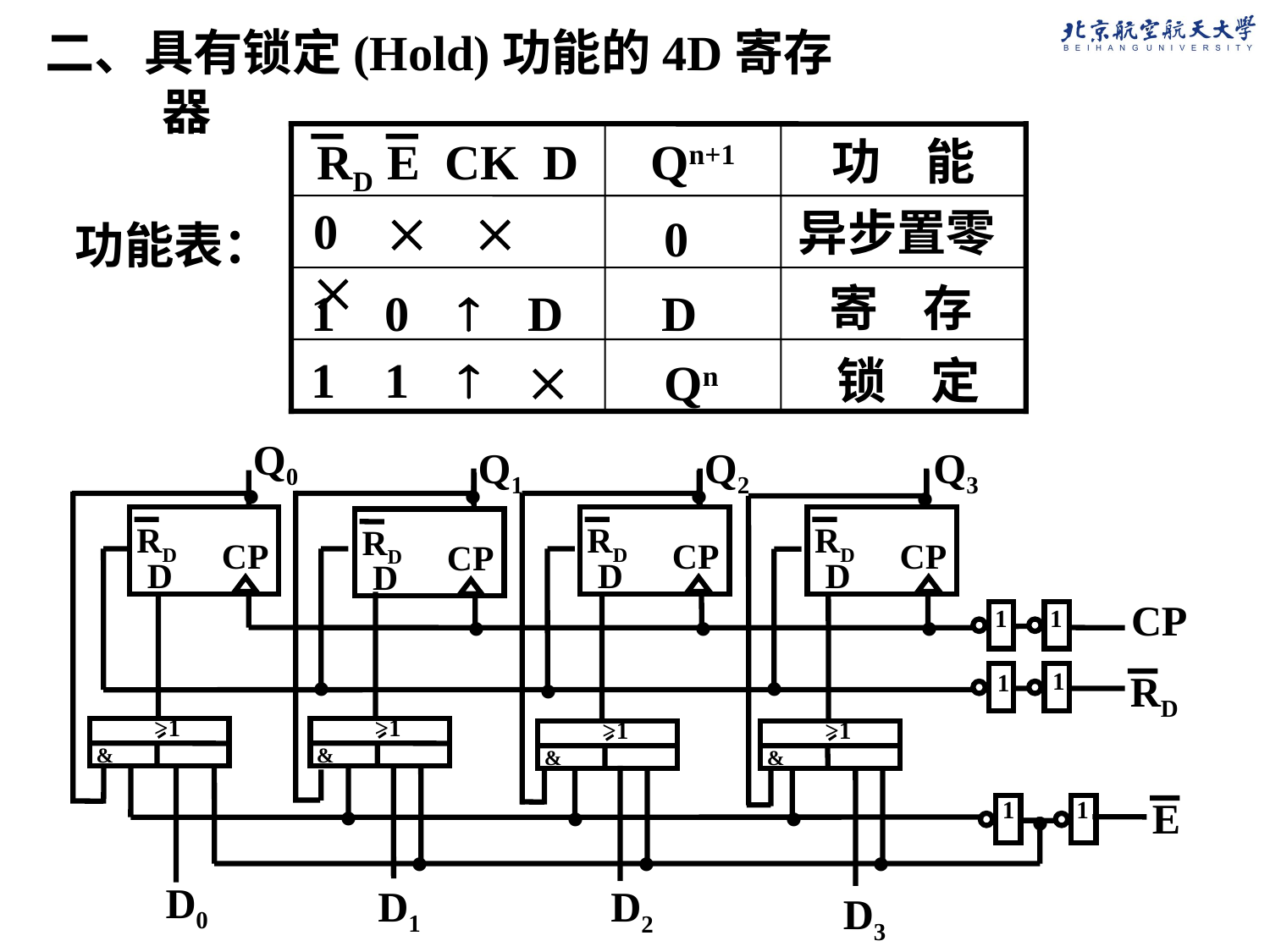

二、具有锁定(Hold)功能的4D寄存器
RD  E  CK  D

Qn+1

功    能

0    ×    ×    ×
异步置零
0
功能表：
寄    存
1    0    ↑    D
D
1    1    ↑    ×
锁    定
Qn
.
.
.
.
Q0
Q1
Q2
Q3

RD

CP
D

RD

CP
D

RD

CP
D

RD

CP
D

.
.
.

CP

1
1

.
.
.

RD

1
1

>1

&

>1

&

>1

&

>1

&

.
.
.
.

.
.
.
E

1
1

D0
D1
D2
D3
25